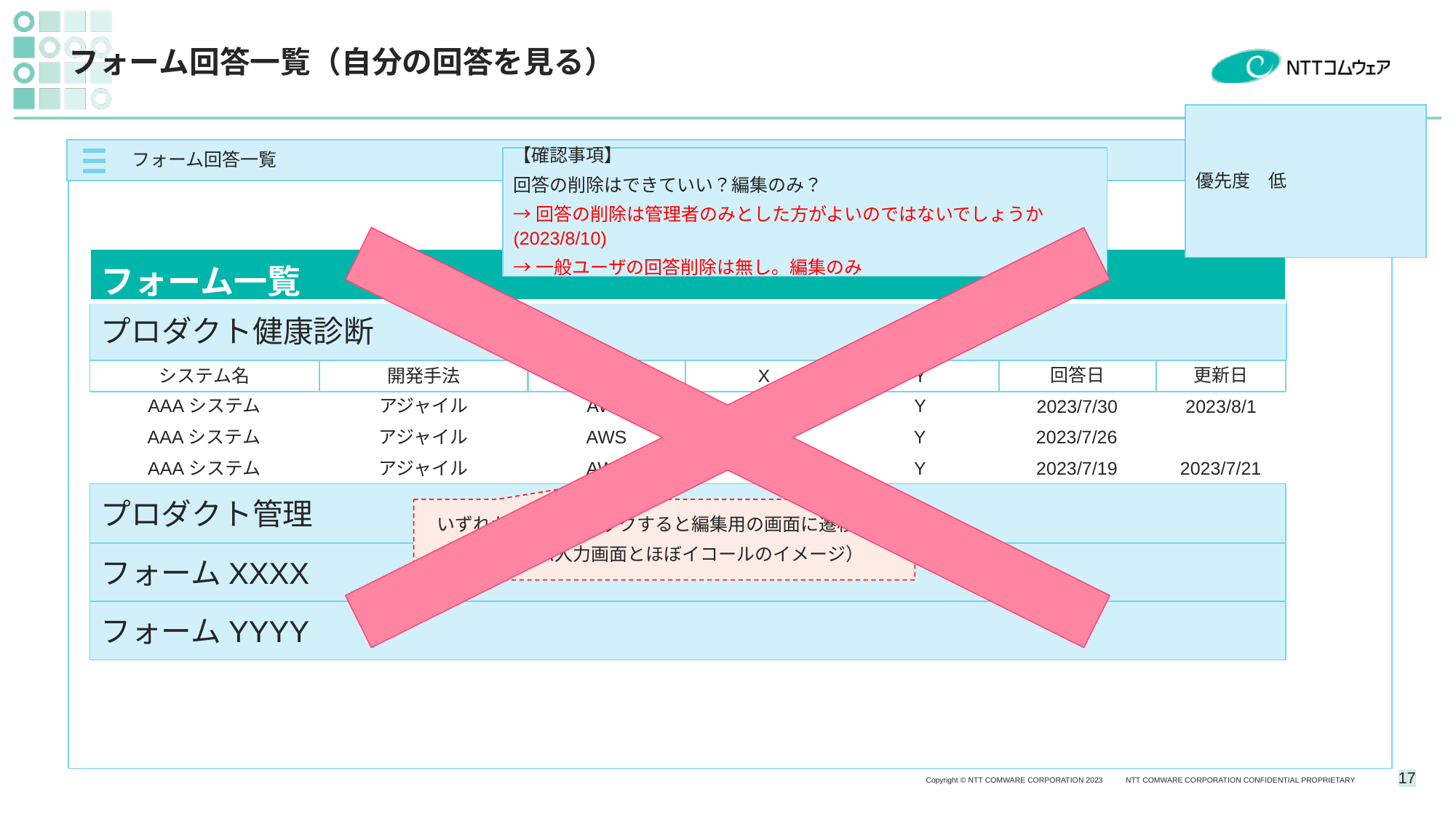

# フォーム回答一覧（自分の回答を見る）

優先度　低
　　　フォーム回答一覧
　XXXXさん
NEW
【確認事項】
回答の削除はできていい？編集のみ？
→回答の削除は管理者のみとした方がよいのではないでしょうか(2023/8/10)
→一般ユーザの回答削除は無し。編集のみ

| フォーム一覧 |
| --- |
プロダクト健康診断
回答日
更新日
システム名
開発手法
サーバの土台
X
Y
AAAシステム
アジャイル
AWS
X
Y
2023/7/30
2023/8/1
AAAシステム
アジャイル
AWS
X
Y
2023/7/26

AAAシステム
アジャイル
AWS
X
Y
2023/7/19
2023/7/21
プロダクト管理
いずれかの行をクリックすると編集用の画面に遷移する
（フォーム入力画面とほぼイコールのイメージ）
フォームXXXX
フォームYYYY
17